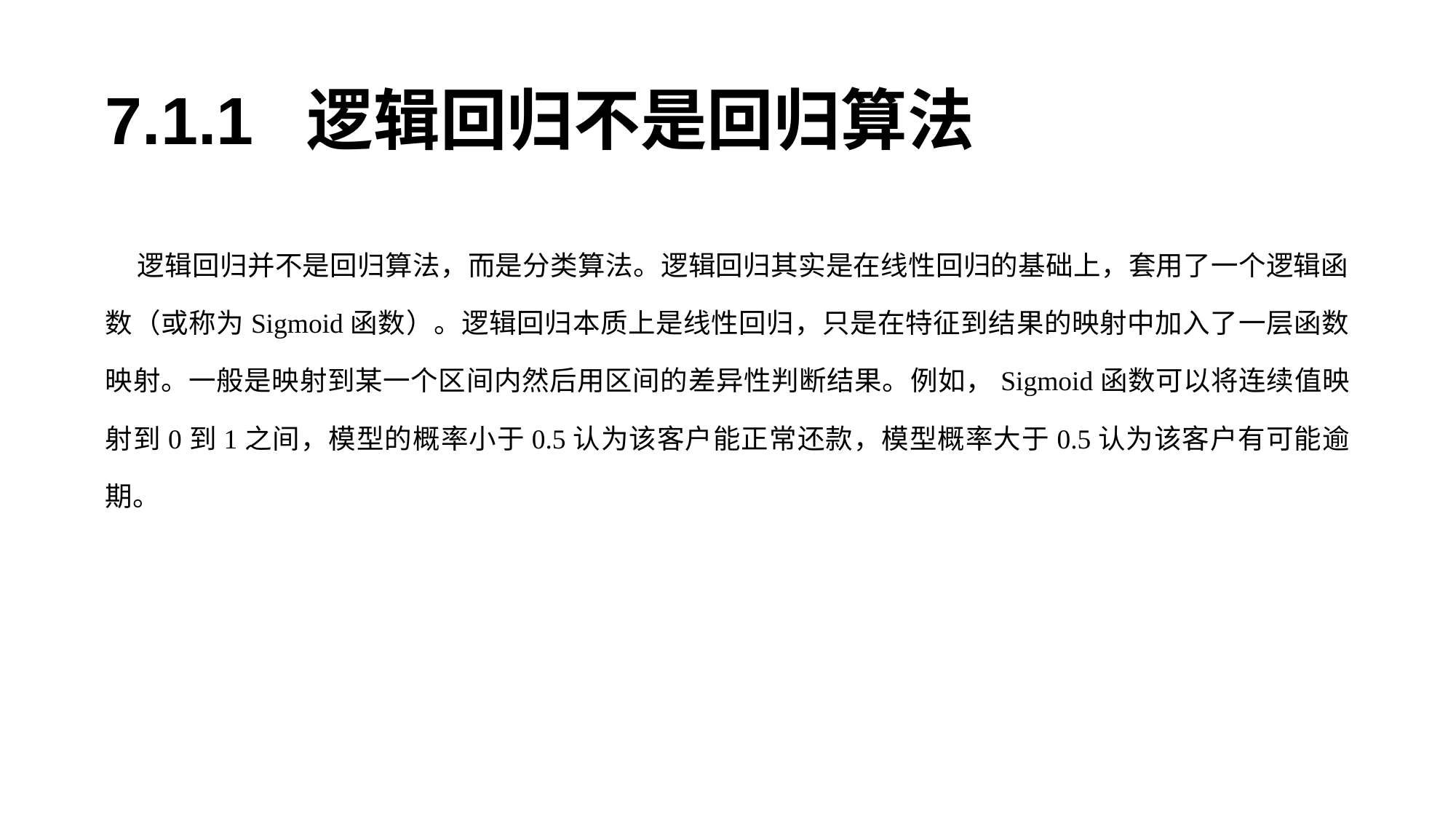

# 7.1.1  逻辑回归不是回归算法
逻辑回归并不是回归算法，而是分类算法。逻辑回归其实是在线性回归的基础上，套用了一个逻辑函数（或称为Sigmoid函数）。逻辑回归本质上是线性回归，只是在特征到结果的映射中加入了一层函数映射。一般是映射到某一个区间内然后用区间的差异性判断结果。例如，Sigmoid函数可以将连续值映射到0到1之间，模型的概率小于0.5认为该客户能正常还款，模型概率大于0.5认为该客户有可能逾期。